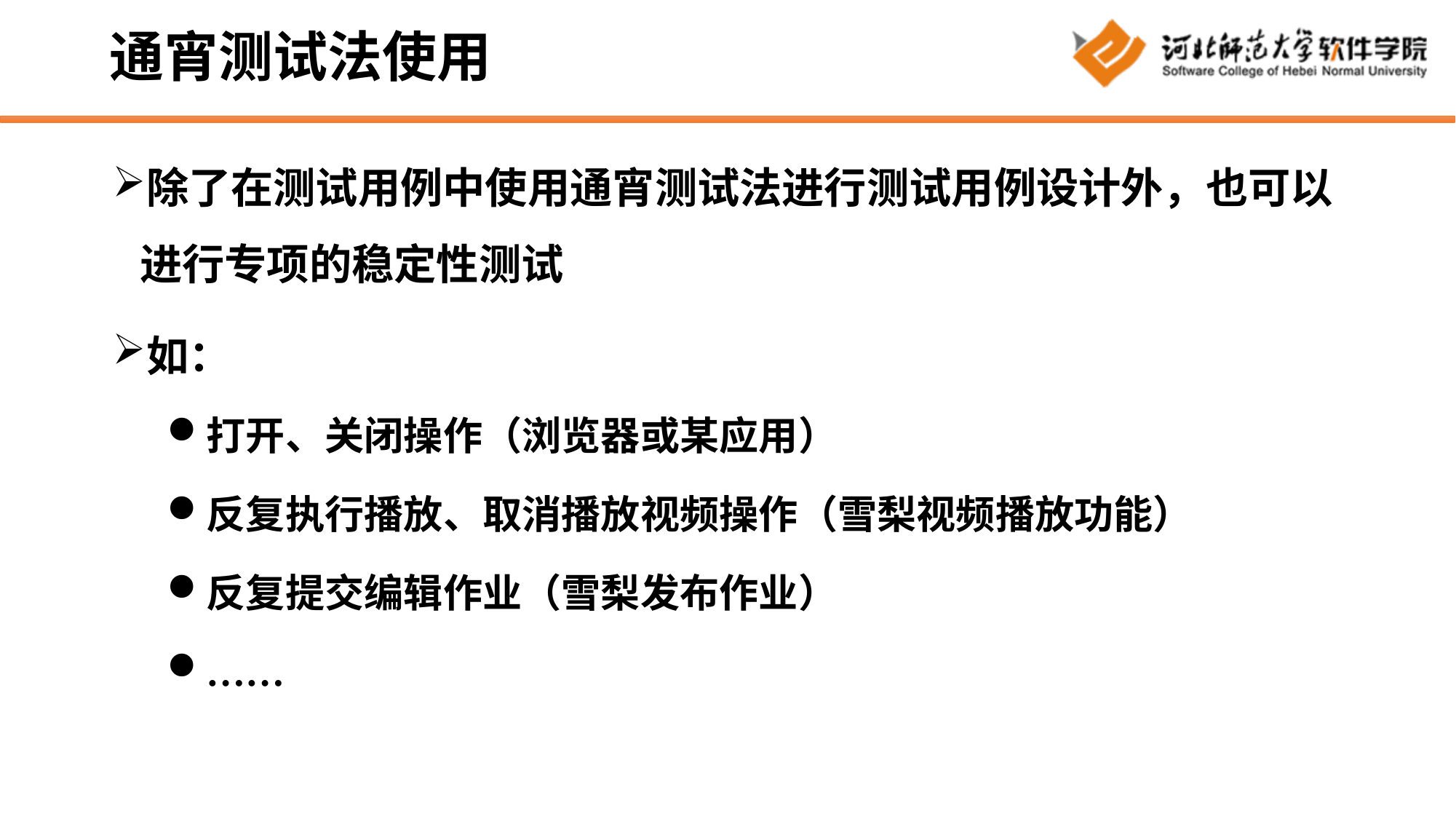

# 通宵测试法使用
除了在测试用例中使用通宵测试法进行测试用例设计外，也可以进行专项的稳定性测试
如：
打开、关闭操作（浏览器或某应用）
反复执行播放、取消播放视频操作（雪梨视频播放功能）
反复提交编辑作业（雪梨发布作业）
……